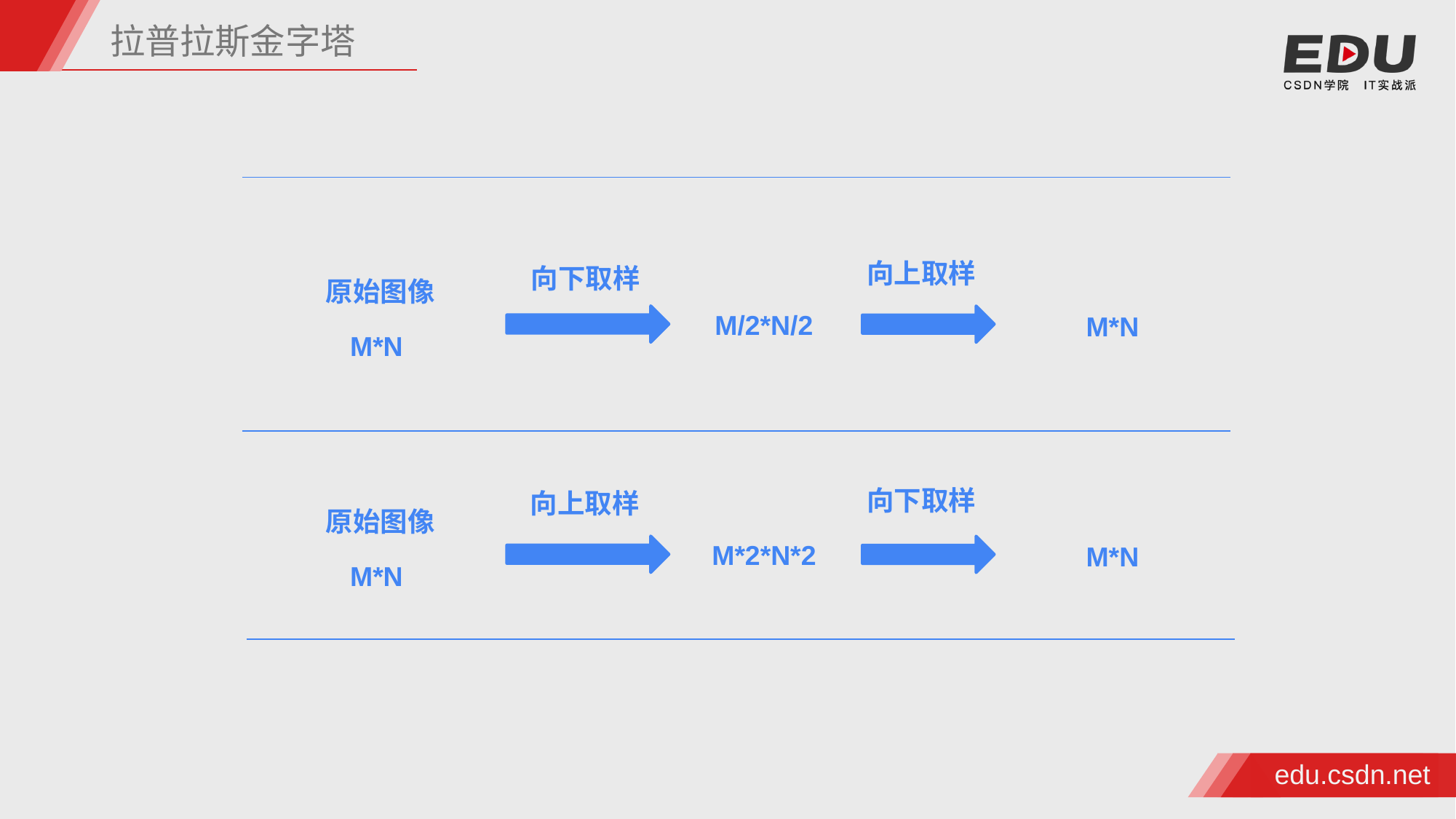

拉普拉斯金字塔
向上取样
向下取样
原始图像
M/2*N/2
M*N

M*N
向下取样
向上取样
原始图像
M*2*N*2
M*N

M*N